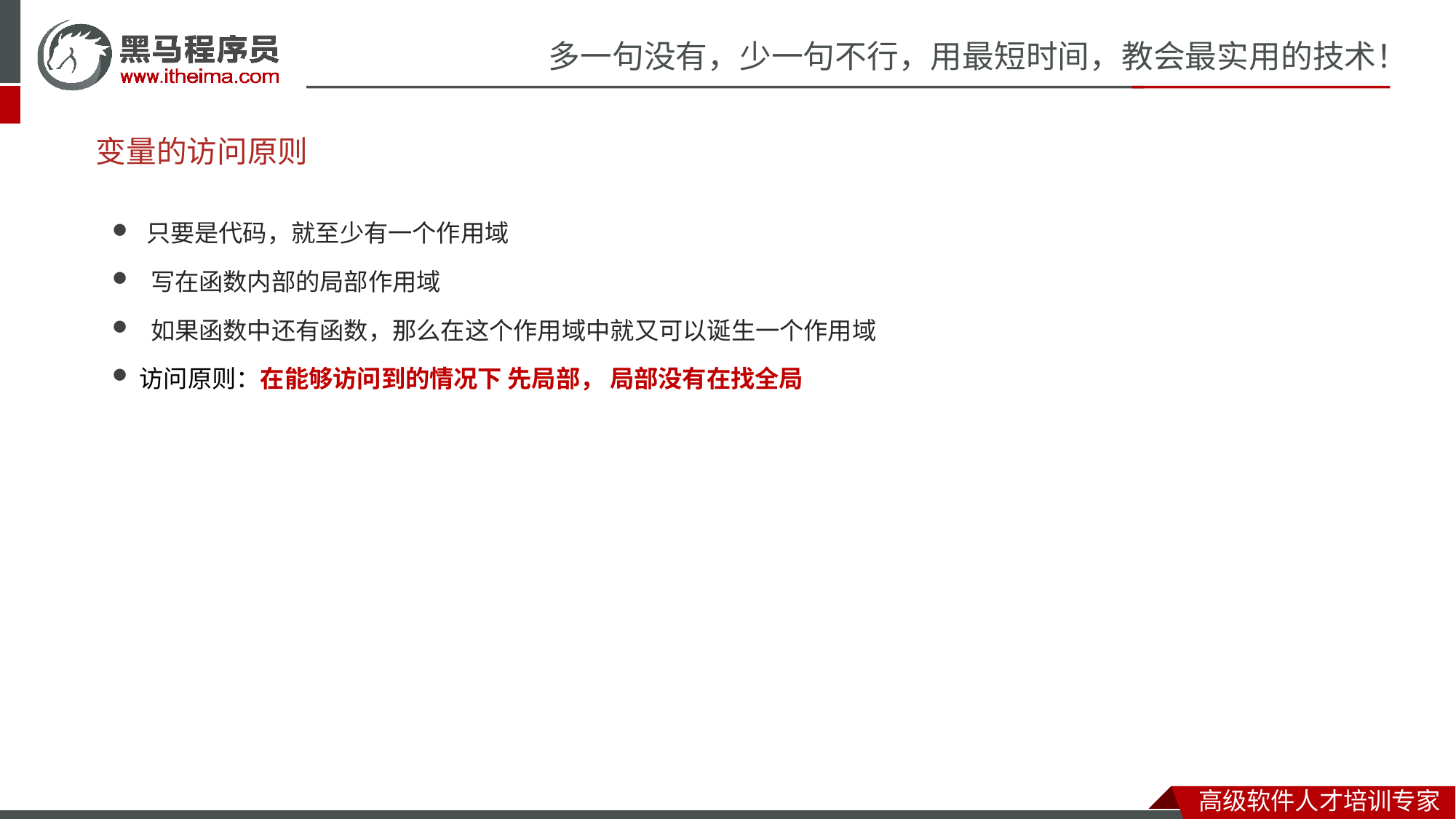

# 变量的访问原则
只要是代码，就至少有一个作用域
 写在函数内部的局部作用域
 如果函数中还有函数，那么在这个作用域中就又可以诞生一个作用域
访问原则：在能够访问到的情况下 先局部， 局部没有在找全局